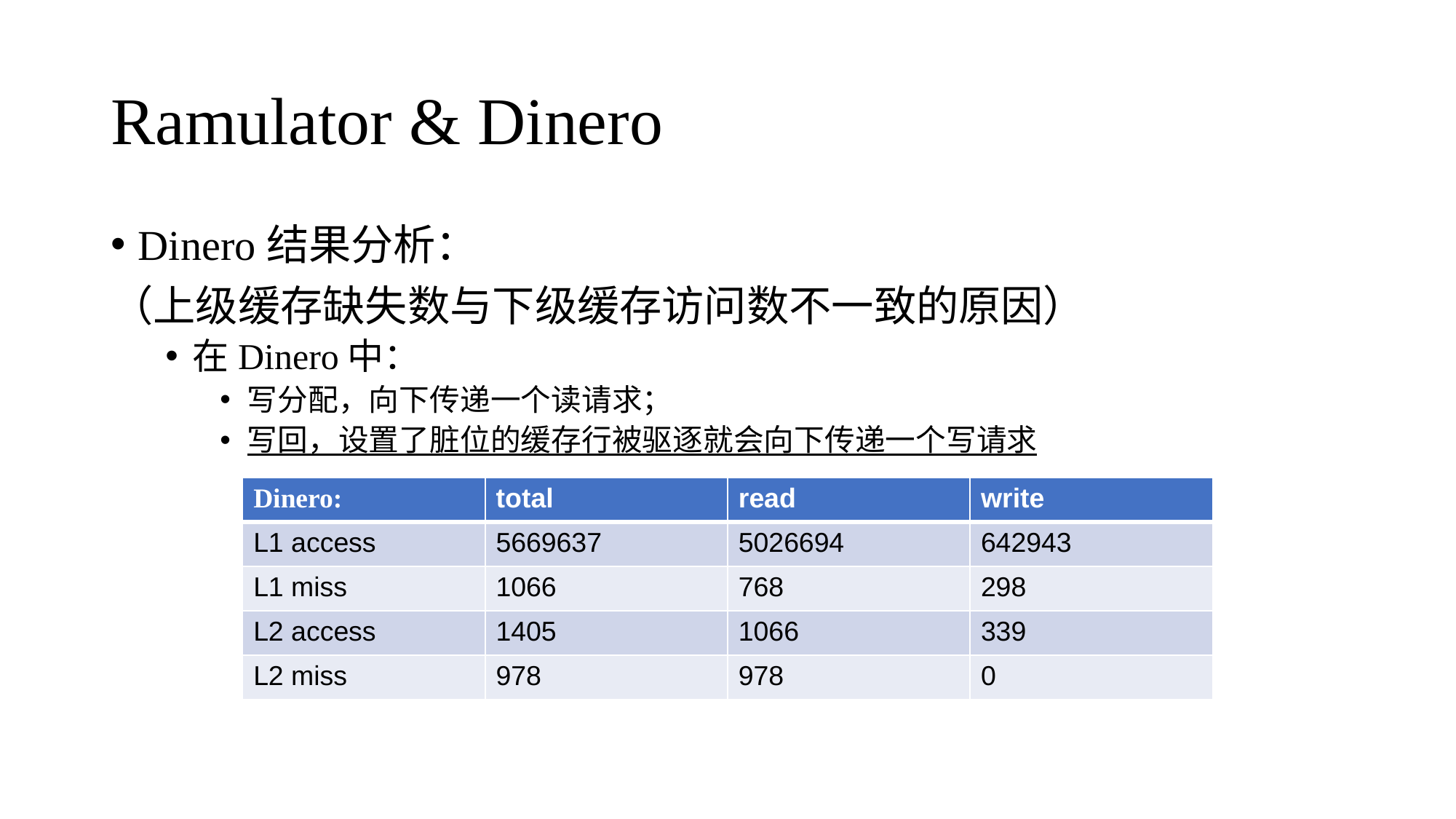

# Ramulator & Dinero
Dinero结果分析：
（上级缓存缺失数与下级缓存访问数不一致的原因）
在Dinero中：
写分配，向下传递一个读请求；
写回，设置了脏位的缓存行被驱逐就会向下传递一个写请求
| Dinero: | total | read | write |
| --- | --- | --- | --- |
| L1 access | 5669637 | 5026694 | 642943 |
| L1 miss | 1066 | 768 | 298 |
| L2 access | 1405 | 1066 | 339 |
| L2 miss | 978 | 978 | 0 |